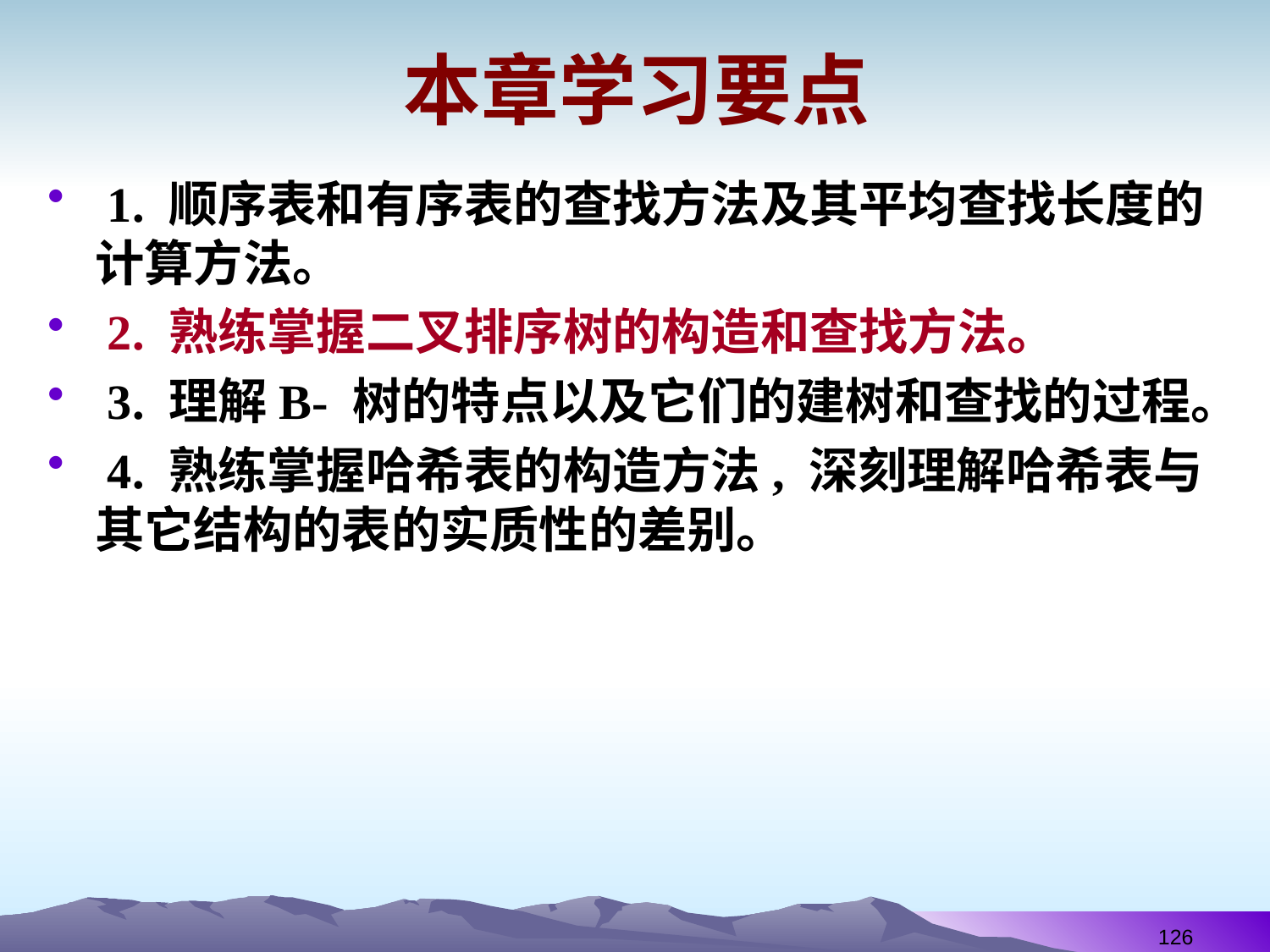

# 本章学习要点
 1. 顺序表和有序表的查找方法及其平均查找长度的计算方法。
 2. 熟练掌握二叉排序树的构造和查找方法。
 3. 理解B- 树的特点以及它们的建树和查找的过程。
 4. 熟练掌握哈希表的构造方法, 深刻理解哈希表与其它结构的表的实质性的差别。
126